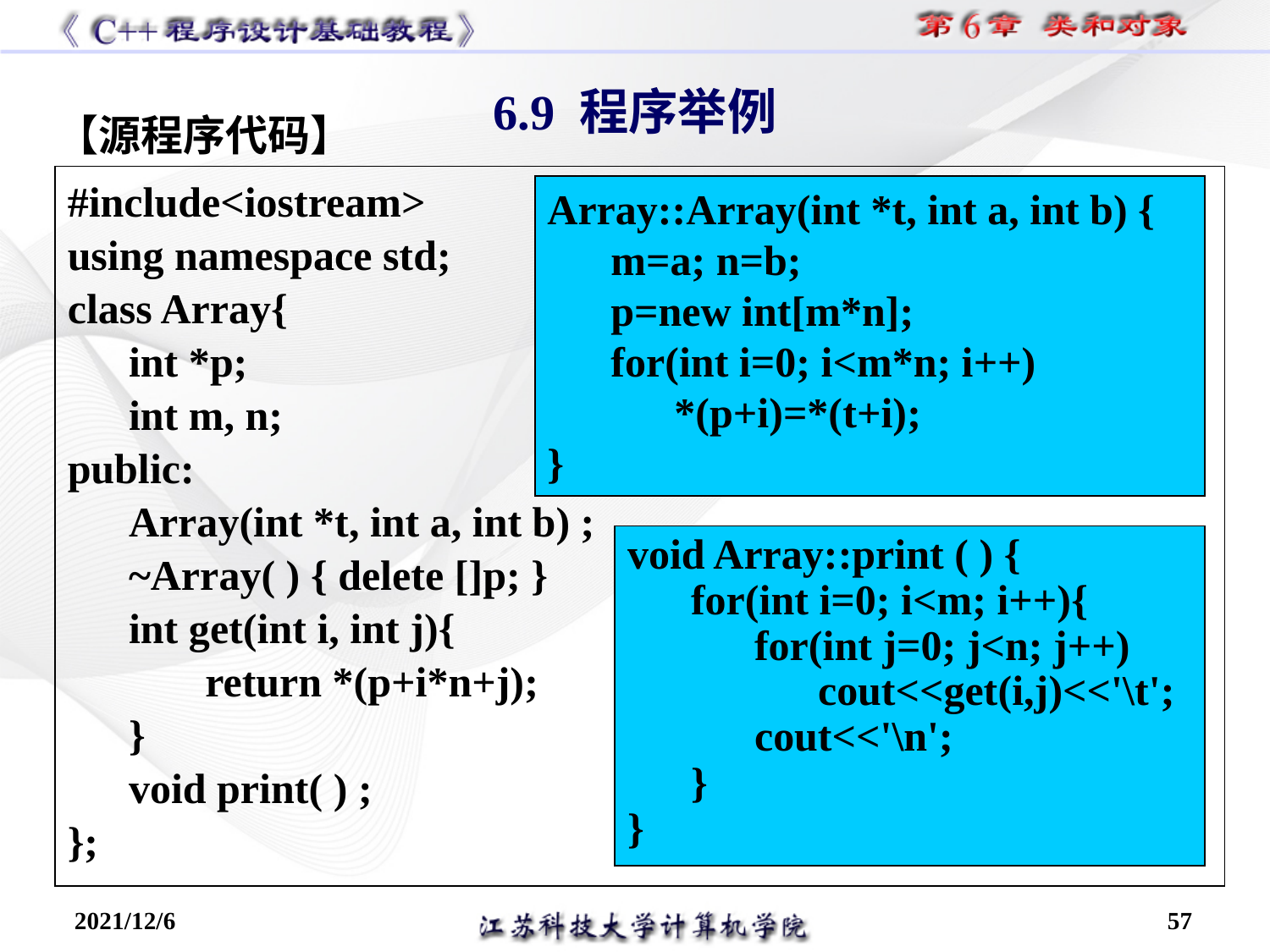

6.9 程序举例
【源程序代码】
#include<iostream>
using namespace std;
class Array{
int *p;
int m, n;
public:
Array(int *t, int a, int b) ;
~Array( ) { delete []p; }
int get(int i, int j){
 return *(p+i*n+j);
}
void print( ) ;
};
Array::Array(int *t, int a, int b) {
m=a; n=b;
p=new int[m*n];
for(int i=0; i<m*n; i++)
*(p+i)=*(t+i);
}
void Array::print ( ) {
for(int i=0; i<m; i++){
for(int j=0; j<n; j++)
cout<<get(i,j)<<'\t';
cout<<'\n';
}
}